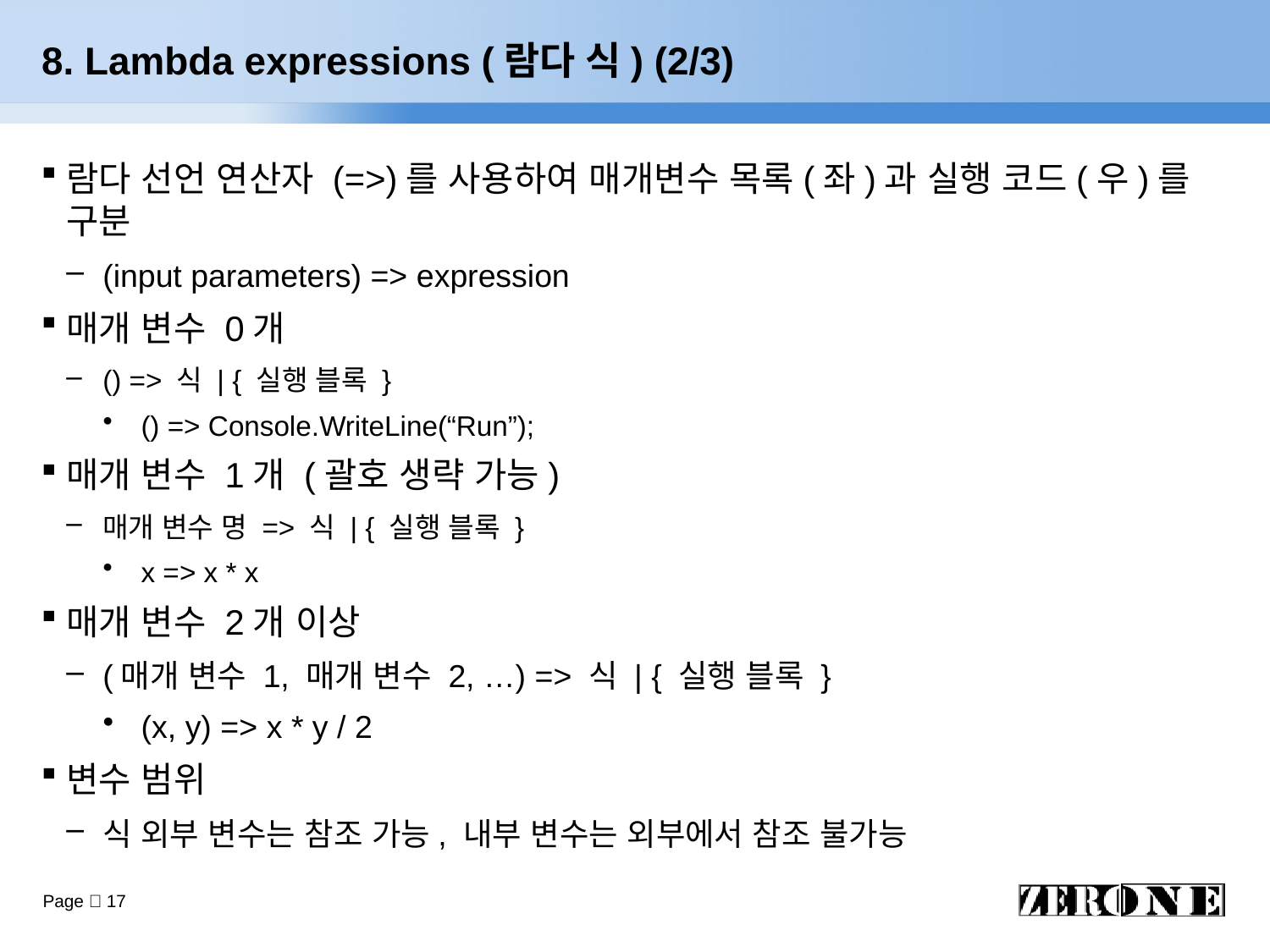

# 8. Lambda expressions (람다 식) (2/3)
람다 선언 연산자 (=>)를 사용하여 매개변수 목록(좌)과 실행 코드(우)를 구분
(input parameters) => expression
매개 변수 0개
() => 식 | { 실행 블록 }
() => Console.WriteLine(“Run”);
매개 변수 1개 (괄호 생략 가능)
매개 변수 명 => 식 | { 실행 블록 }
x => x * x
매개 변수 2개 이상
(매개 변수 1, 매개 변수 2, …) => 식 | { 실행 블록 }
(x, y) => x * y / 2
변수 범위
식 외부 변수는 참조 가능, 내부 변수는 외부에서 참조 불가능